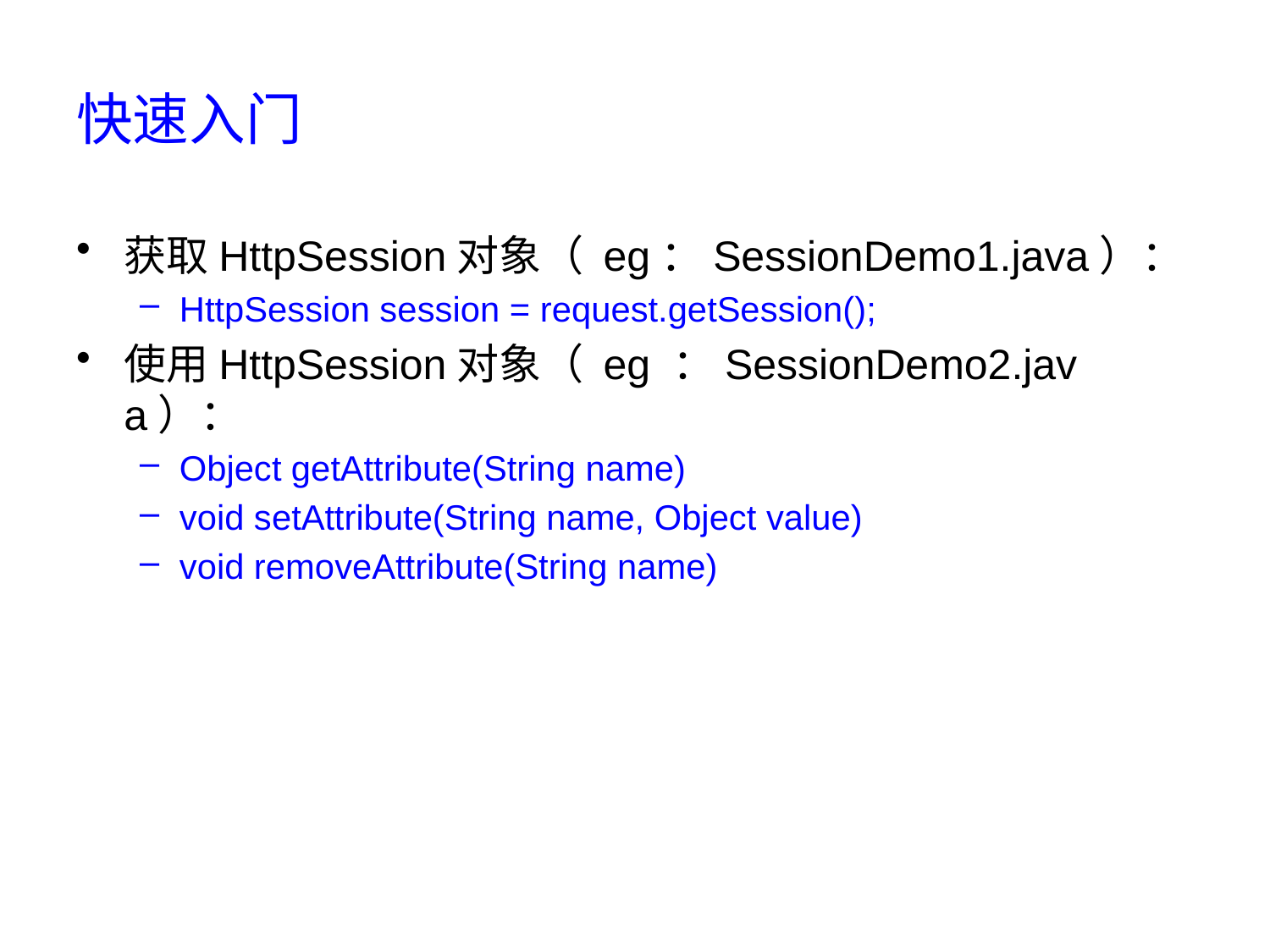

# 快速入门
获取HttpSession对象（ eg：SessionDemo1.java）：
HttpSession session = request.getSession();
使用HttpSession对象（ eg ：SessionDemo2.java）：
Object getAttribute(String name)
void setAttribute(String name, Object value)
void removeAttribute(String name)